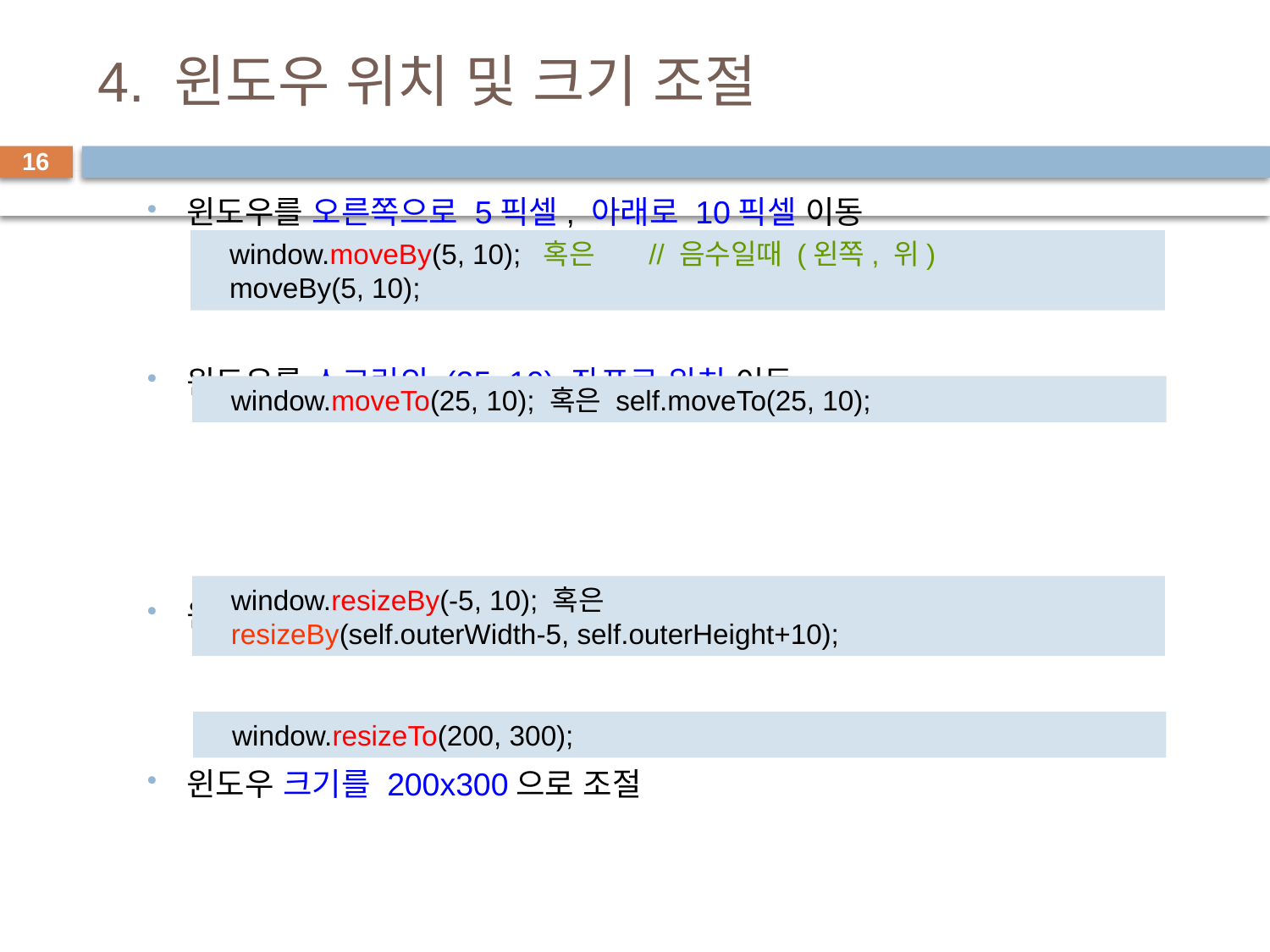

# 4. 윈도우 위치 및 크기 조절
16
윈도우를 오른쪽으로 5픽셀, 아래로 10픽셀 이동

윈도우를 스크린의 (25, 10) 좌표로 위치 이동

윈도우 크기를 5 픽셀 좁게, 10픽셀 길게 조절

윈도우 크기를 200x300으로 조절

window.moveBy(5, 10);  혹은      // 음수일때 (왼쪽, 위)
moveBy(5, 10);
window.moveTo(25, 10); 혹은 self.moveTo(25, 10);
window.resizeBy(-5, 10); 혹은
resizeBy(self.outerWidth-5, self.outerHeight+10);
window.resizeTo(200, 300);